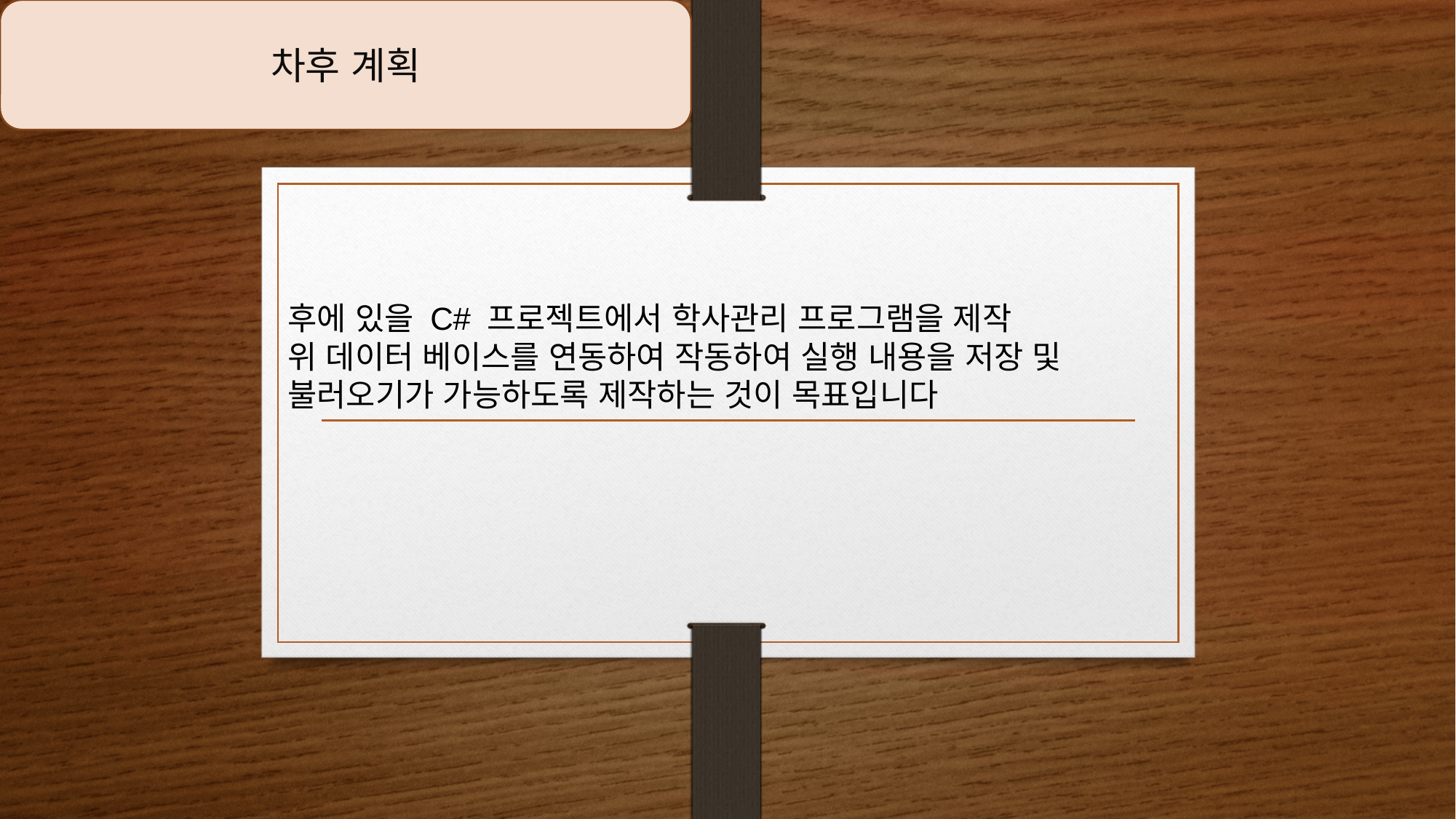

차후 계획
후에 있을 C# 프로젝트에서 학사관리 프로그램을 제작
위 데이터 베이스를 연동하여 작동하여 실행 내용을 저장 및 불러오기가 가능하도록 제작하는 것이 목표입니다